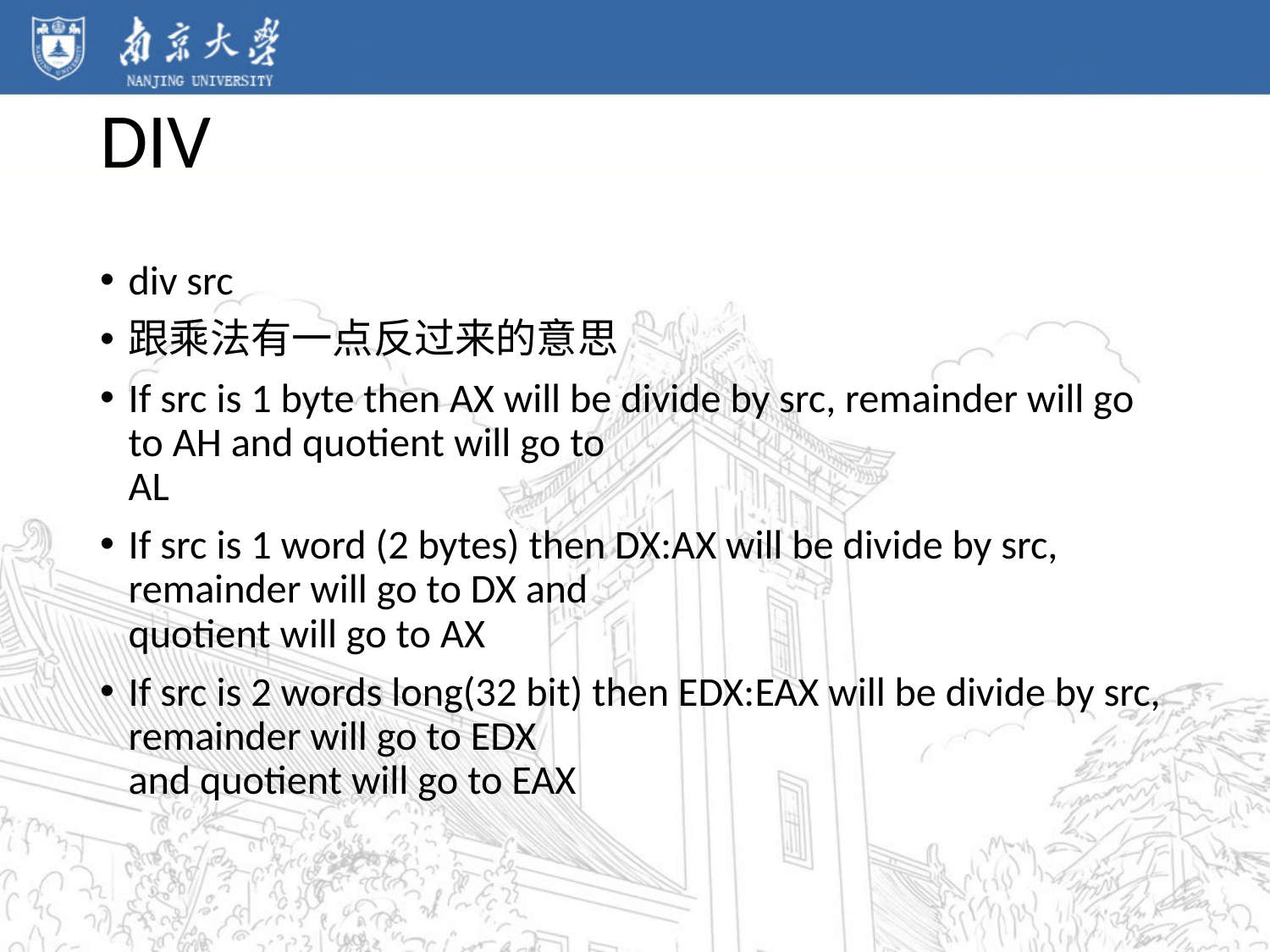

# DIV
div src
跟乘法有一点反过来的意思
If src is 1 byte then AX will be divide by src, remainder will go to AH and quotient will go to
AL
If src is 1 word (2 bytes) then DX:AX will be divide by src, remainder will go to DX and
quotient will go to AX
If src is 2 words long(32 bit) then EDX:EAX will be divide by src, remainder will go to EDX
and quotient will go to EAX